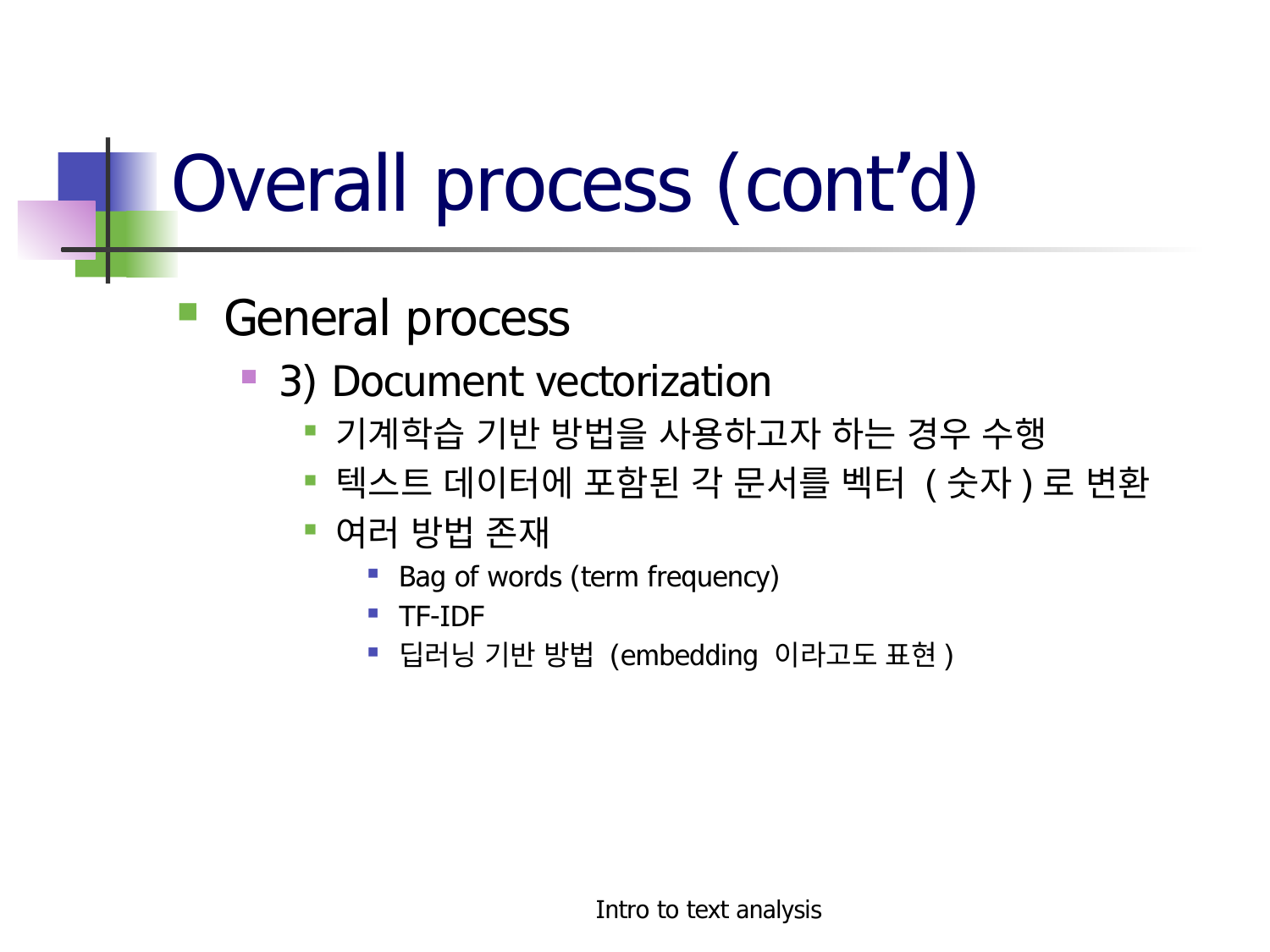

# Overall process (cont’d)
General process
3) Document vectorization
기계학습 기반 방법을 사용하고자 하는 경우 수행
텍스트 데이터에 포함된 각 문서를 벡터 (숫자)로 변환
여러 방법 존재
Bag of words (term frequency)
TF-IDF
딥러닝 기반 방법 (embedding 이라고도 표현)
Intro to text analysis